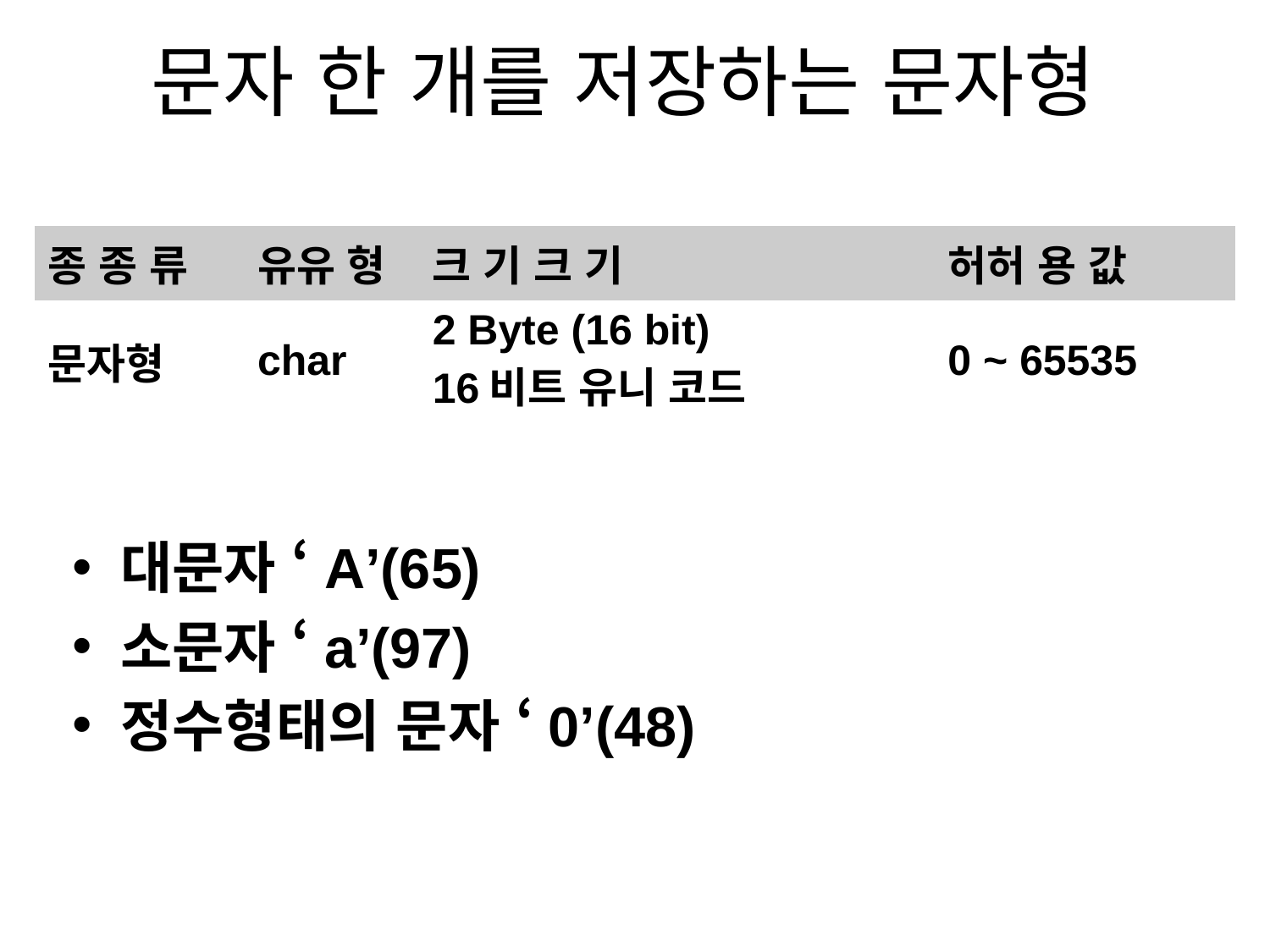

# 문자 한 개를 저장하는 문자형
| 종 종 류 | 유유 형 | 크 기 크 기 | 허허 용 값 |
| --- | --- | --- | --- |
| 문자형 | char | 2 Byte (16 bit) 16비트 유니 코드 | 0 ~ 65535 |

대문자 ‘A’(65)
소문자 ‘a’(97)
정수형태의 문자 ‘0’(48)